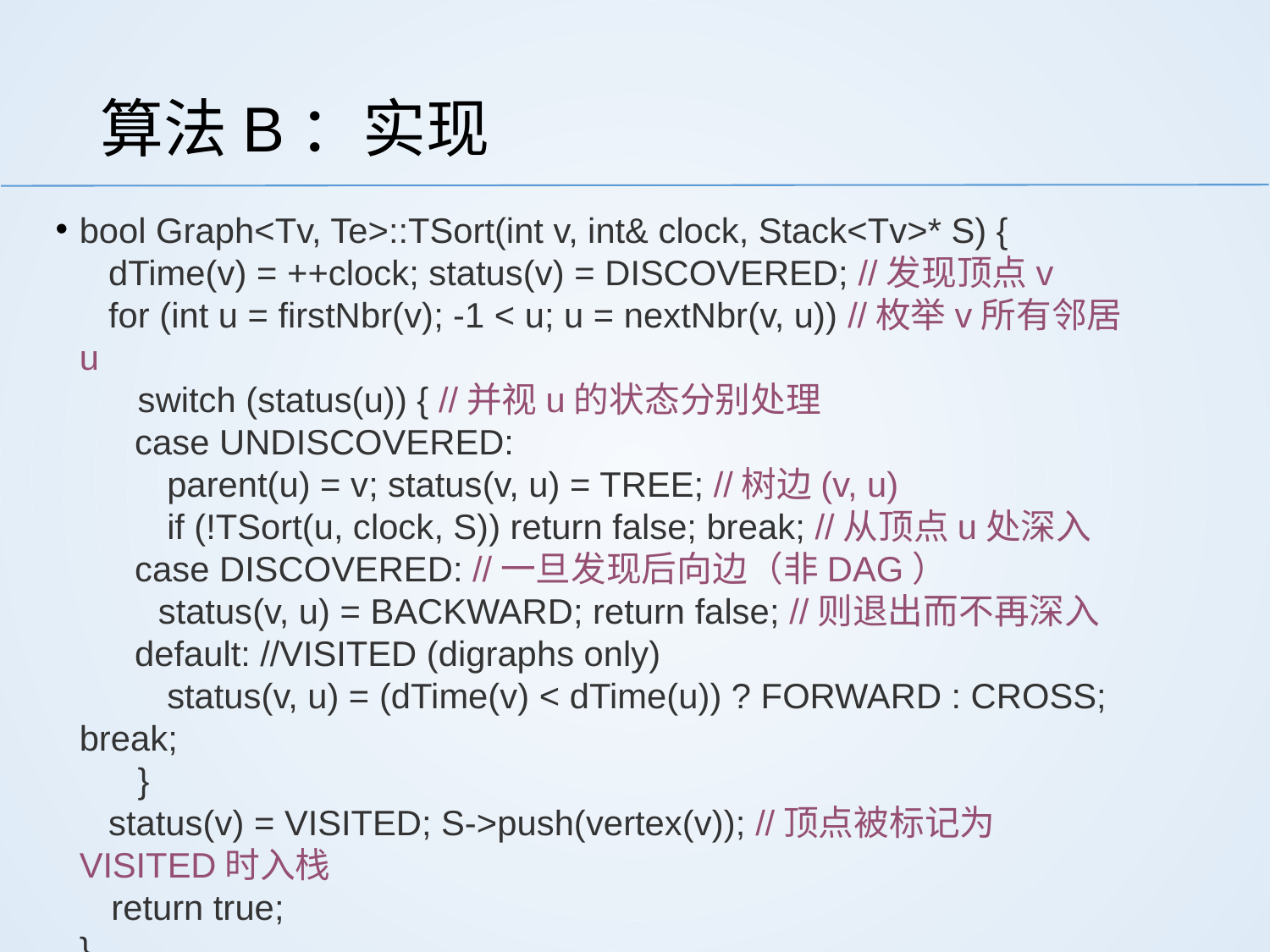

# 算法B：实现
bool Graph<Tv, Te>::TSort(int v, int& clock, Stack<Tv>* S) {
   dTime(v) = ++clock; status(v) = DISCOVERED; //发现顶点v
   for (int u = firstNbr(v); -1 < u; u = nextNbr(v, u)) //枚举v所有邻居u
      switch (status(u)) { //并视u的状态分别处理
      case UNDISCOVERED:
         parent(u) = v; status(v, u) = TREE; //树边(v, u)
         if (!TSort(u, clock, S)) return false; break; //从顶点u处深入
      case DISCOVERED: //一旦发现后向边（非DAG）
         status(v, u) = BACKWARD; return false; //则退出而不再深入
      default: //VISITED (digraphs only)
         status(v, u) = (dTime(v) < dTime(u)) ? FORWARD : CROSS; break;
      }
   status(v) = VISITED; S->push(vertex(v)); //顶点被标记为VISITED时入栈
   return true;
}